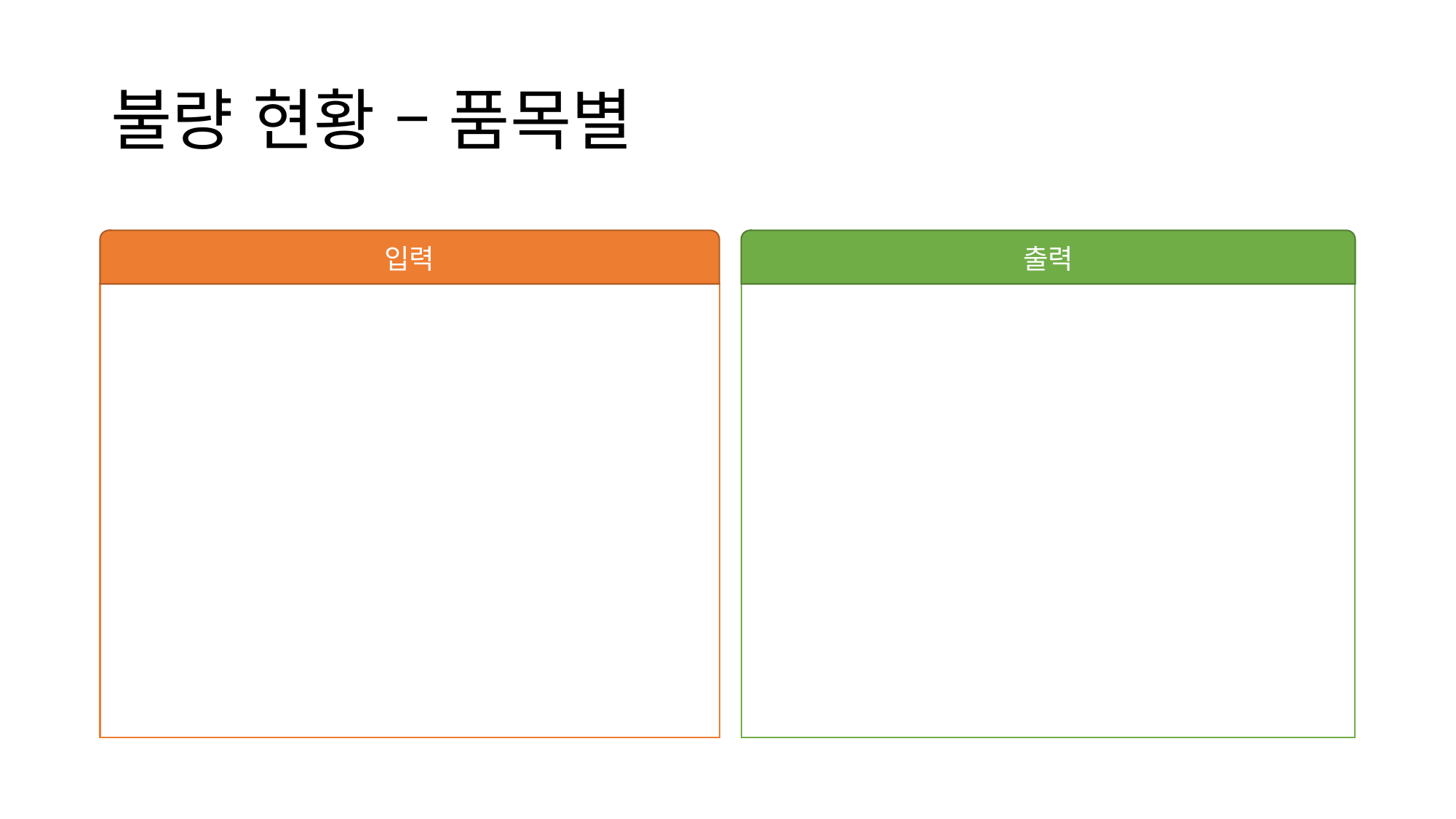

# 불량 현황 – 품목별
입력
출력